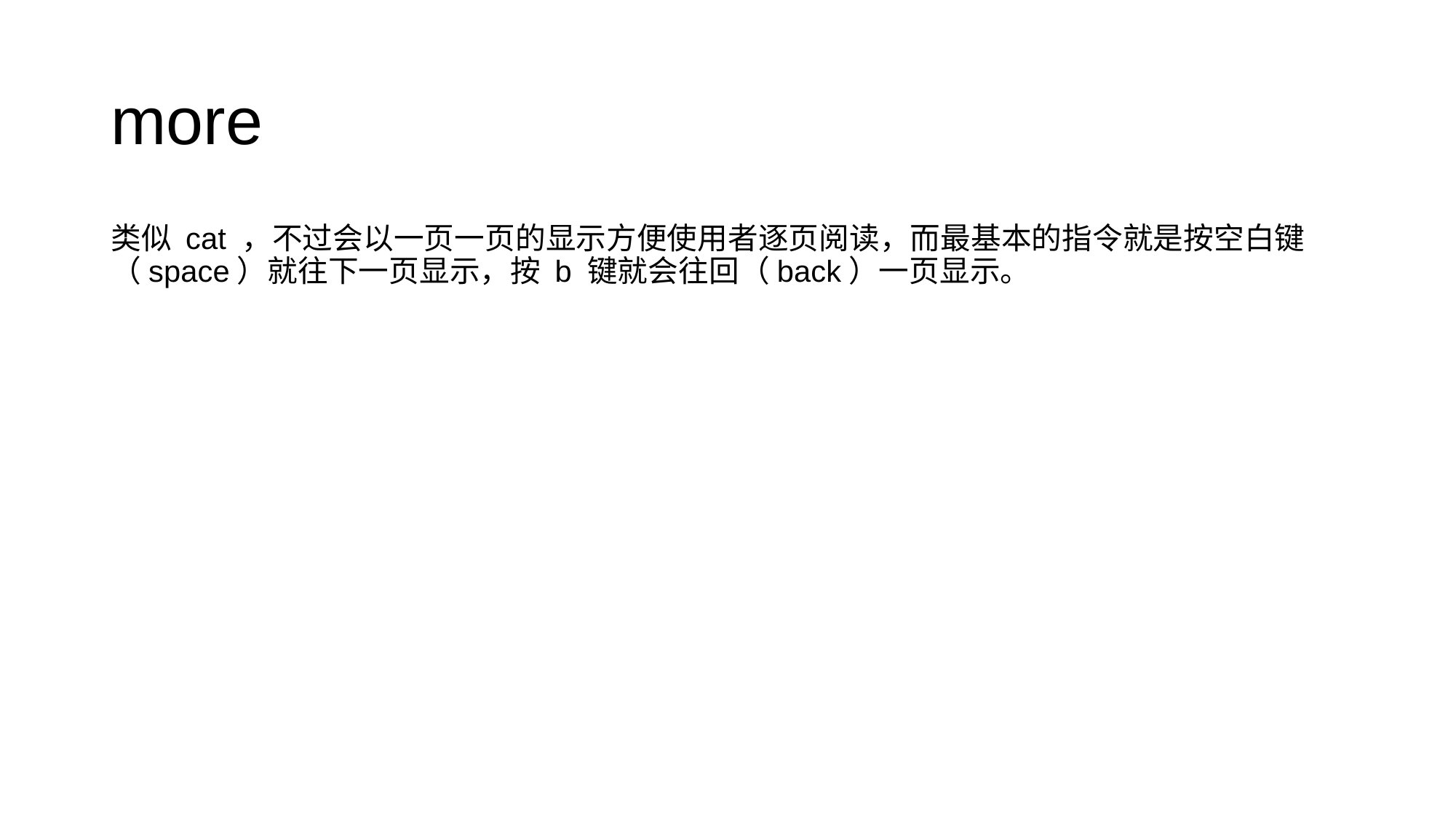

# more
类似 cat ，不过会以一页一页的显示方便使用者逐页阅读，而最基本的指令就是按空白键（space）就往下一页显示，按 b 键就会往回（back）一页显示。